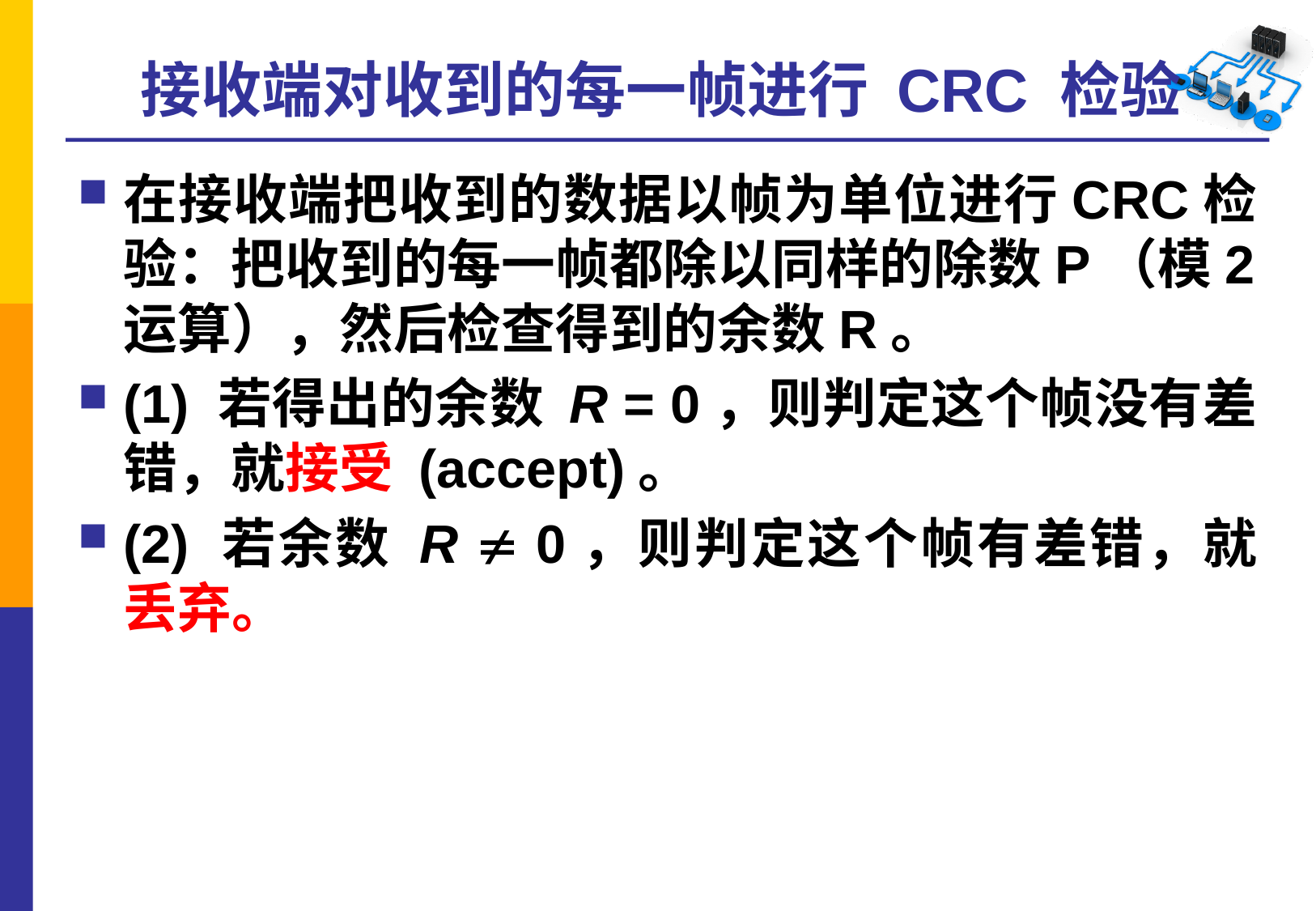

# 接收端对收到的每一帧进行 CRC 检验
在接收端把收到的数据以帧为单位进行CRC检验：把收到的每一帧都除以同样的除数P（模2运算），然后检查得到的余数R。
(1) 若得出的余数 R = 0，则判定这个帧没有差错，就接受 (accept)。
(2) 若余数 R ≠ 0，则判定这个帧有差错，就丢弃。